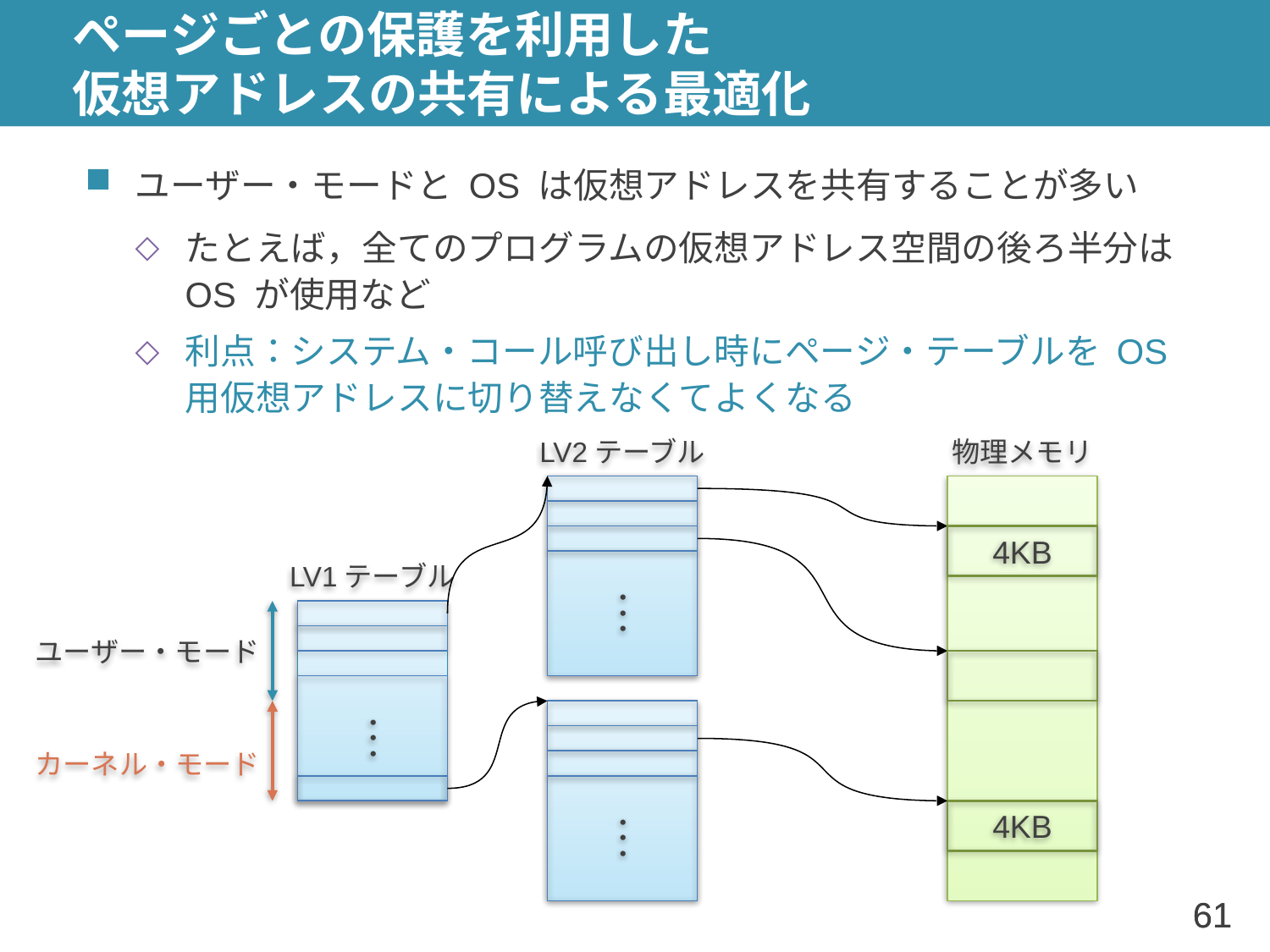

# ページごとの保護を利用した 仮想アドレスの共有による最適化
ユーザー・モードと OS は仮想アドレスを共有することが多い
たとえば，全てのプログラムの仮想アドレス空間の後ろ半分はOS が使用など
利点：システム・コール呼び出し時にページ・テーブルを OS 用仮想アドレスに切り替えなくてよくなる
LV2テーブル
物理メモリ

4KB
LV1テーブル
･･･

ユーザー・モード

･･･

カーネル・モード

･･･
4KB